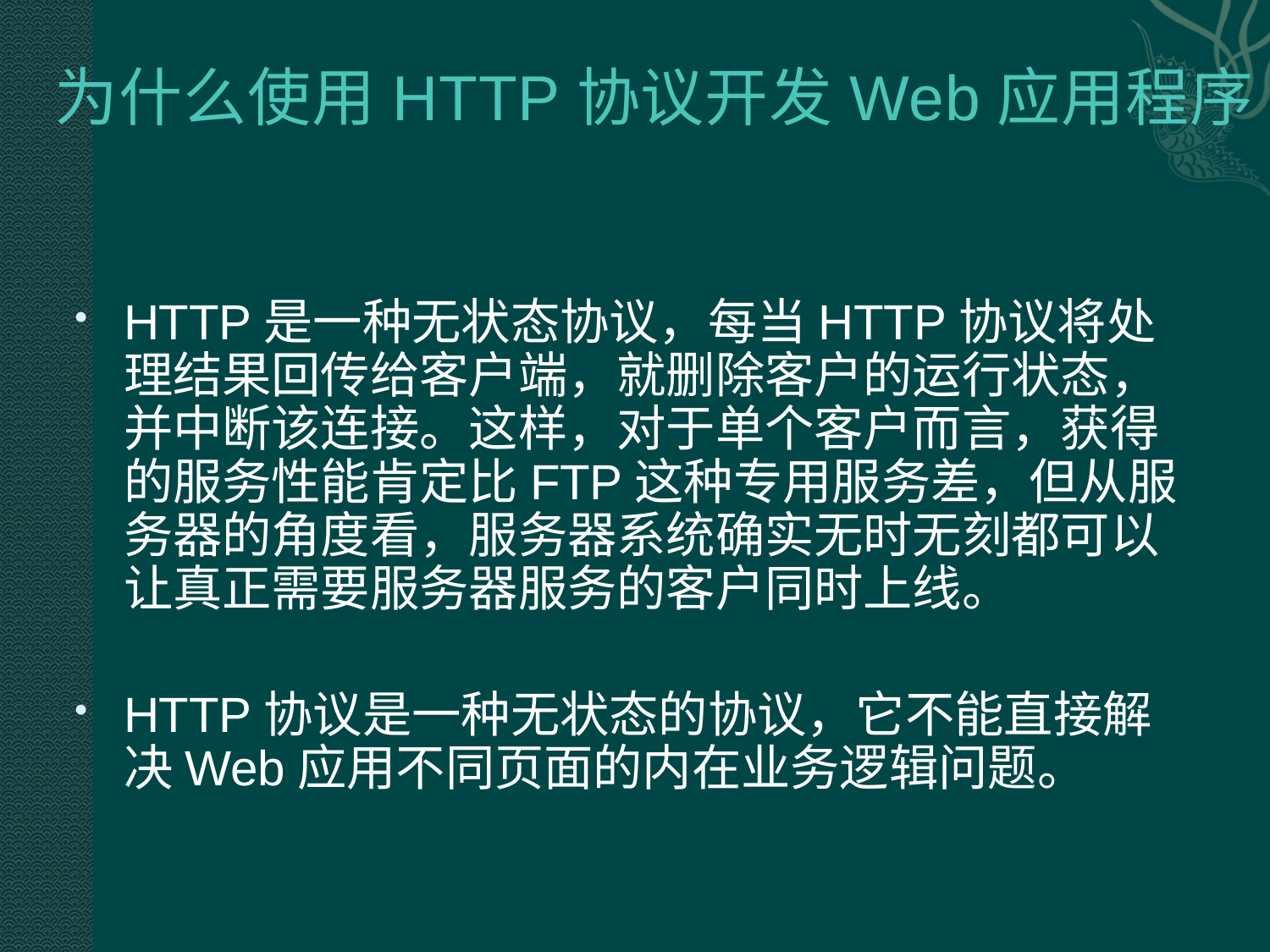

# 为什么使用HTTP协议开发Web应用程序

HTTP是一种无状态协议，每当HTTP协议将处理结果回传给客户端，就删除客户的运行状态，并中断该连接。这样，对于单个客户而言，获得的服务性能肯定比FTP这种专用服务差，但从服务器的角度看，服务器系统确实无时无刻都可以让真正需要服务器服务的客户同时上线。

HTTP协议是一种无状态的协议，它不能直接解决Web应用不同页面的内在业务逻辑问题。